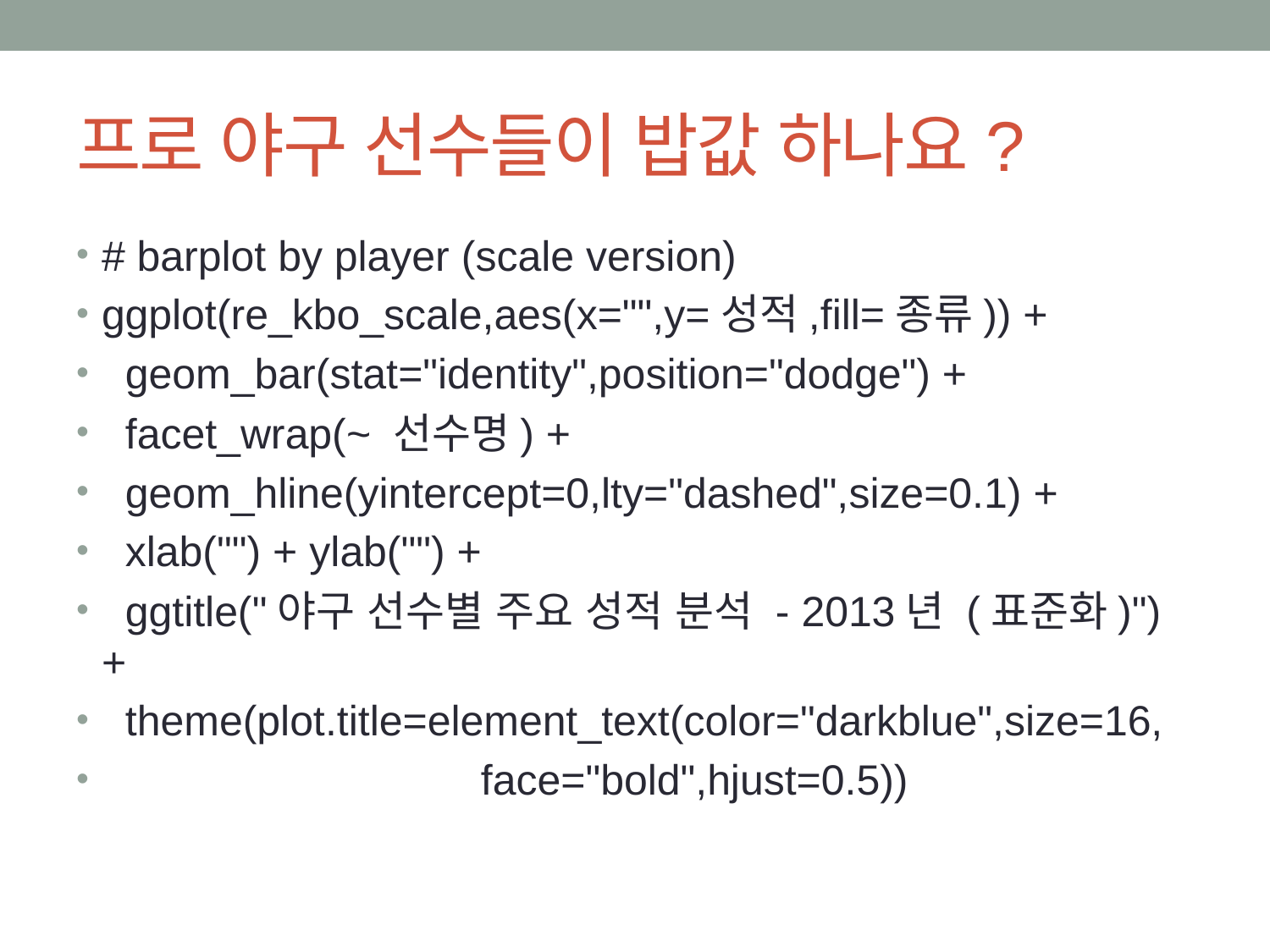

# 프로 야구 선수들이 밥값 하나요?
# barplot by player (scale version)
ggplot(re_kbo_scale,aes(x="",y=성적,fill=종류)) +
  geom_bar(stat="identity",position="dodge") +
  facet_wrap(~ 선수명) +
  geom_hline(yintercept=0,lty="dashed",size=0.1) +
  xlab("") + ylab("") +
  ggtitle("야구 선수별 주요 성적 분석 - 2013년 (표준화)") +
  theme(plot.title=element_text(color="darkblue",size=16,
                                face="bold",hjust=0.5))